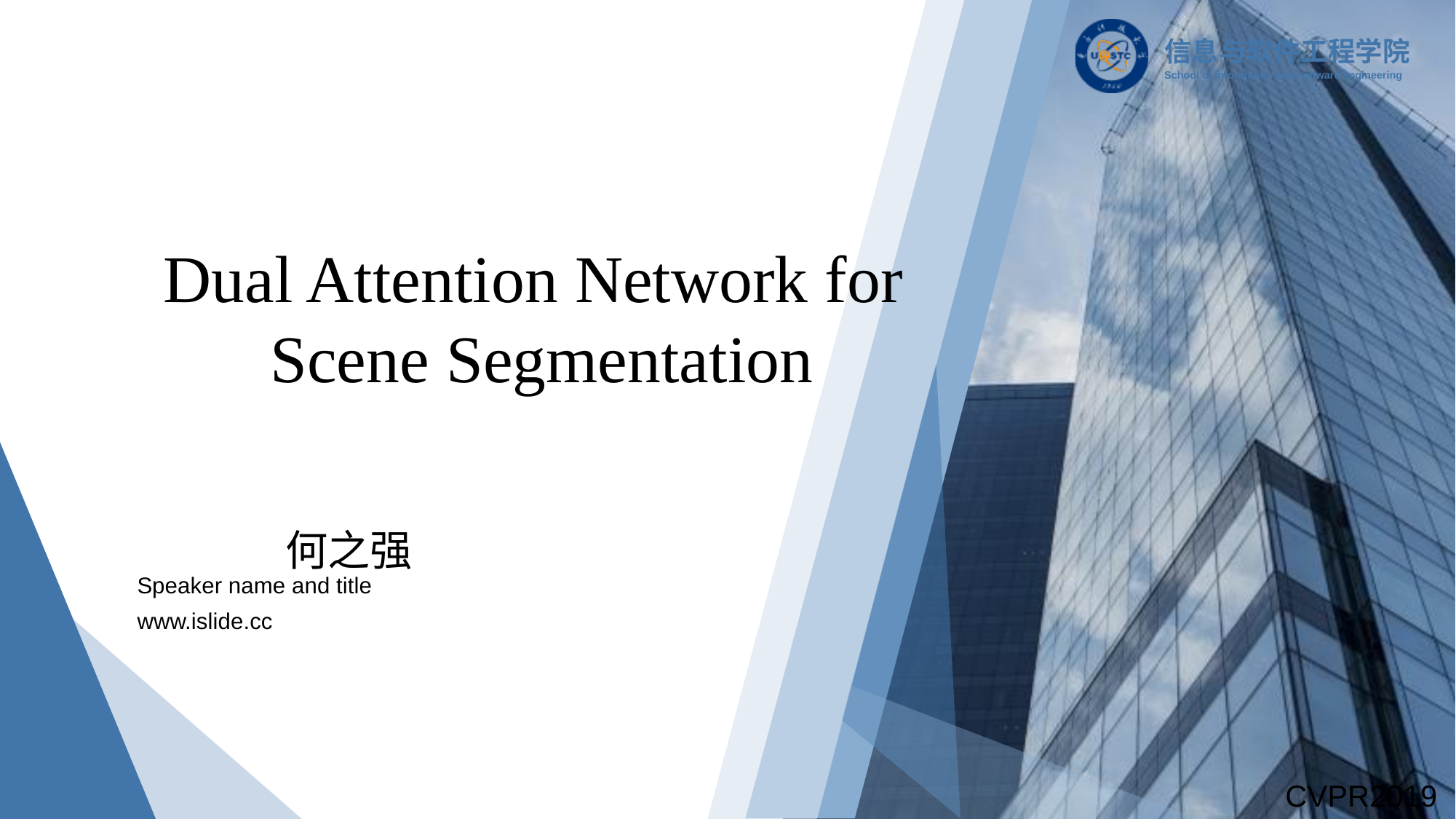

Dual Attention Network for
Scene Segmentation

何之强
Speaker name and title
www.islide.cc
CVPR2019